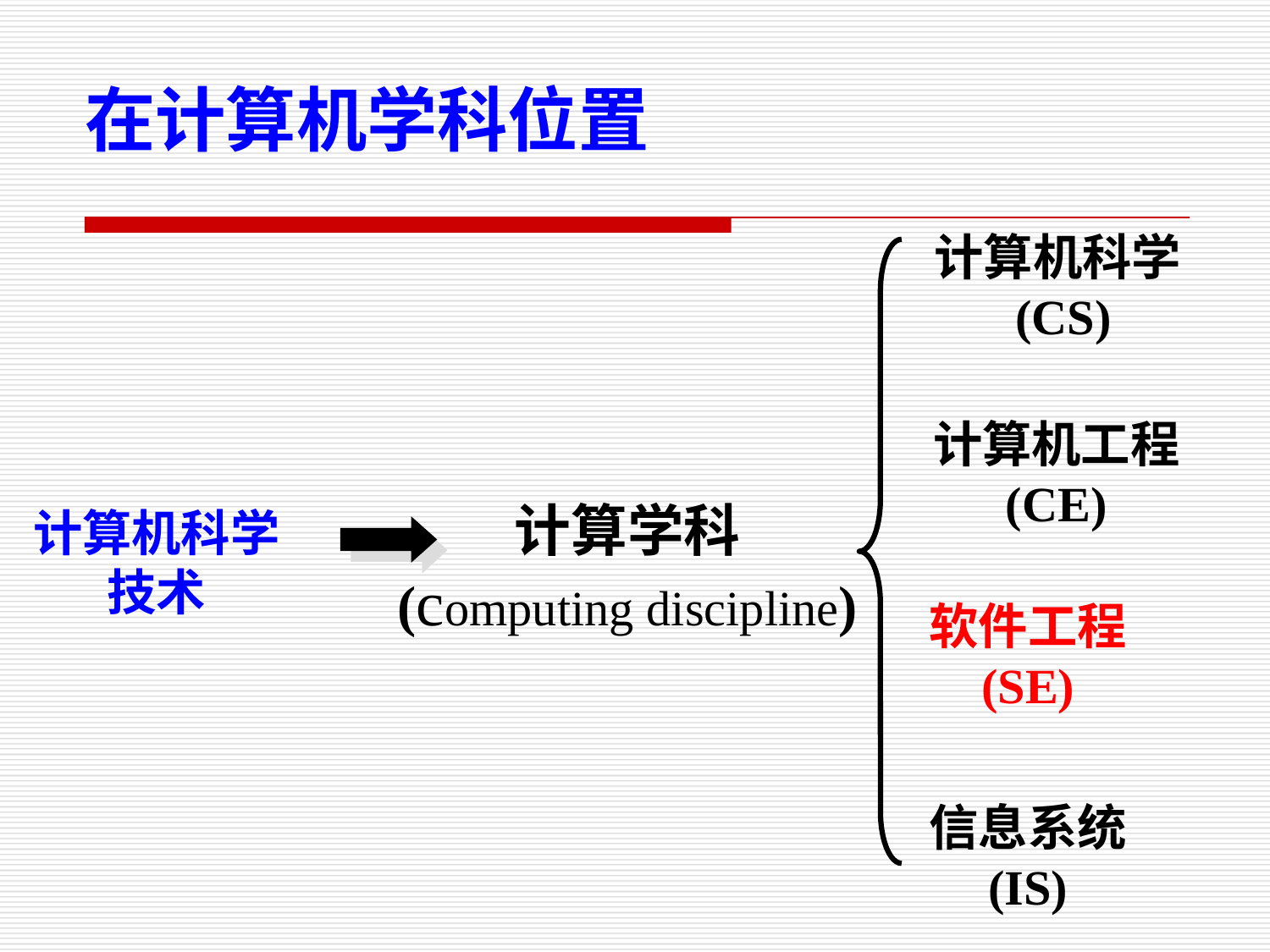

在计算机学科位置
计算机科学
(CS)

计算机工程
(CE)
计算学科
(computing discipline)
计算机科学技术

软件工程
(SE)
信息系统
(IS)